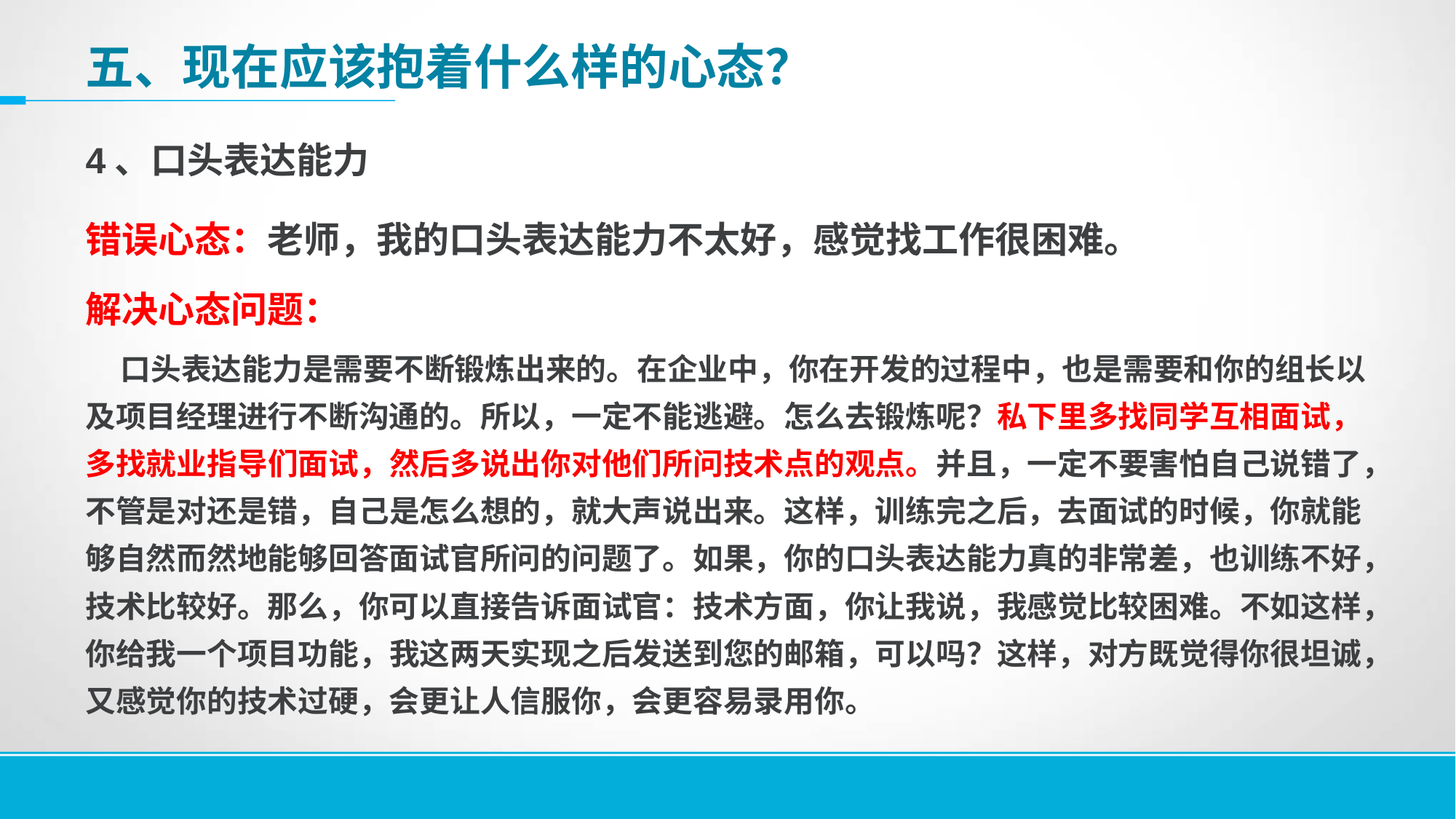

# 五、现在应该抱着什么样的心态？
4、口头表达能力
错误心态：老师，我的口头表达能力不太好，感觉找工作很困难。
解决心态问题：
    口头表达能力是需要不断锻炼出来的。在企业中，你在开发的过程中，也是需要和你的组长以及项目经理进行不断沟通的。所以，一定不能逃避。怎么去锻炼呢？私下里多找同学互相面试，多找就业指导们面试，然后多说出你对他们所问技术点的观点。并且，一定不要害怕自己说错了，不管是对还是错，自己是怎么想的，就大声说出来。这样，训练完之后，去面试的时候，你就能够自然而然地能够回答面试官所问的问题了。如果，你的口头表达能力真的非常差，也训练不好，技术比较好。那么，你可以直接告诉面试官：技术方面，你让我说，我感觉比较困难。不如这样，你给我一个项目功能，我这两天实现之后发送到您的邮箱，可以吗？这样，对方既觉得你很坦诚，又感觉你的技术过硬，会更让人信服你，会更容易录用你。